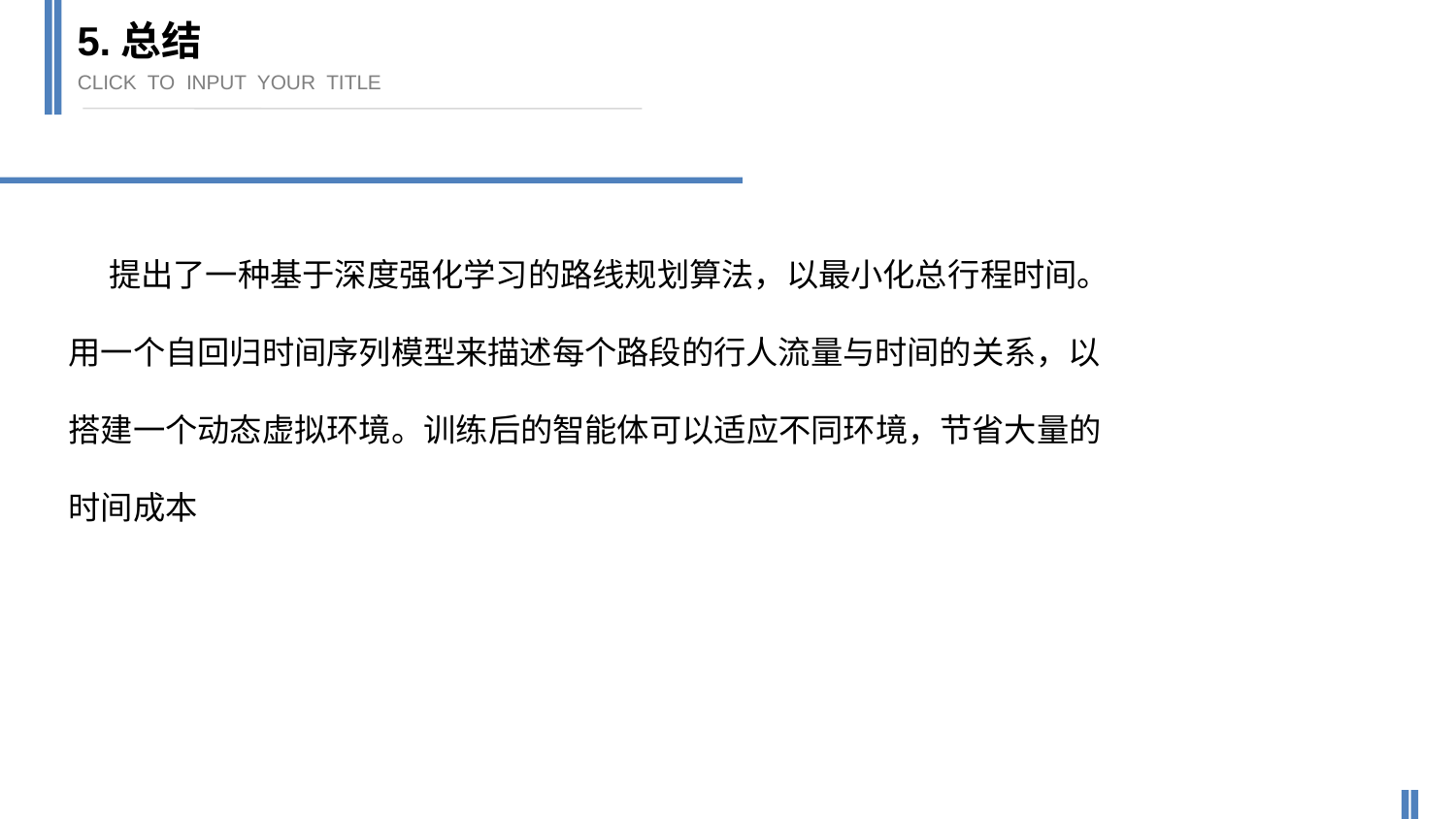

5.总结
CLICK  TO  INPUT  YOUR  TITLE

     提出了一种基于深度强化学习的路线规划算法，以最小化总行程时间。用一个自回归时间序列模型来描述每个路段的行人流量与时间的关系，以搭建一个动态虚拟环境。训练后的智能体可以适应不同环境，节省大量的时间成本

输入标
输入标题